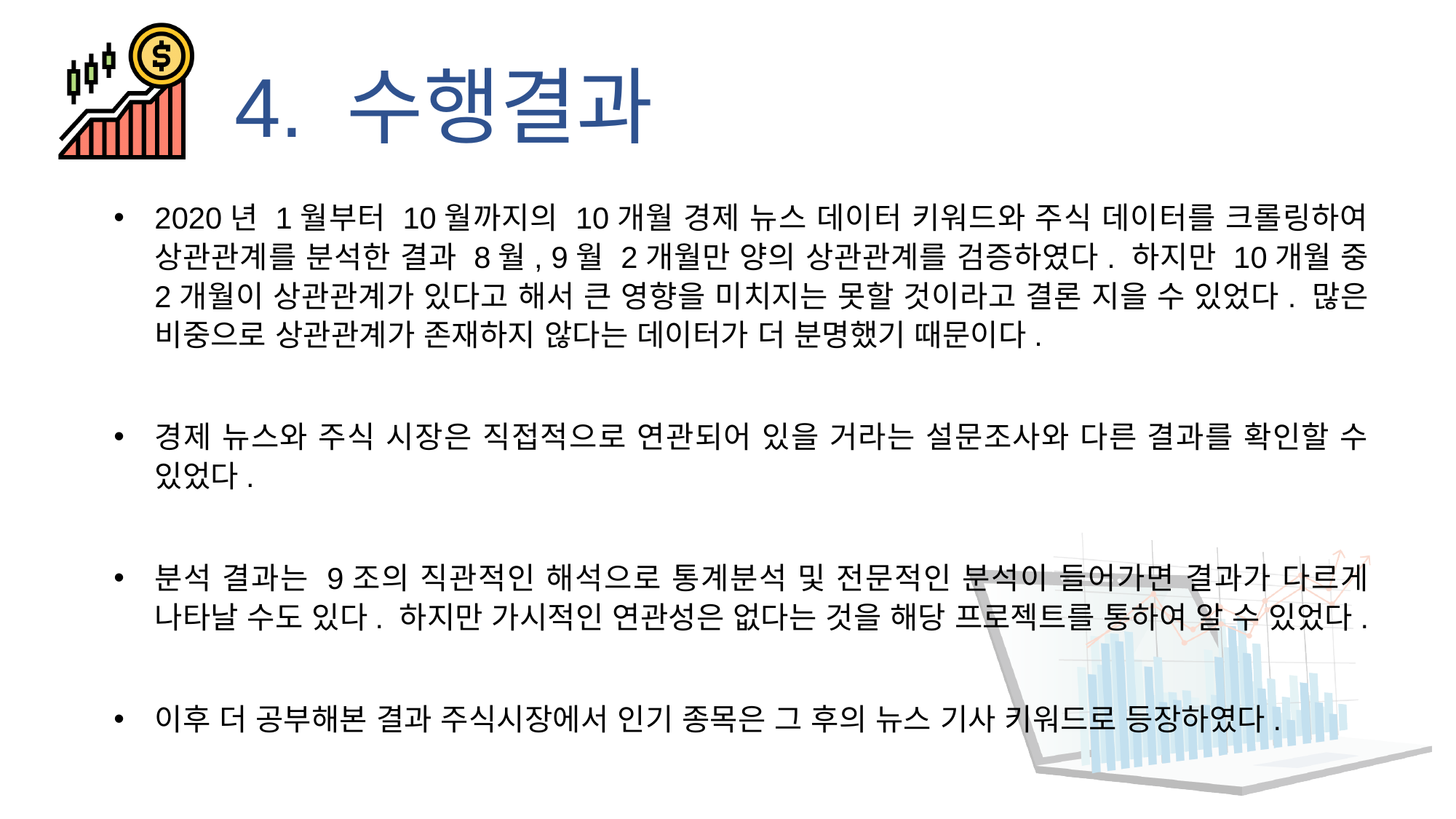

# 4. 수행결과
2020년 1월부터 10월까지의 10개월 경제 뉴스 데이터 키워드와 주식 데이터를 크롤링하여 상관관계를 분석한 결과 8월, 9월 2개월만 양의 상관관계를 검증하였다. 하지만 10개월 중 2개월이 상관관계가 있다고 해서 큰 영향을 미치지는 못할 것이라고 결론 지을 수 있었다. 많은 비중으로 상관관계가 존재하지 않다는 데이터가 더 분명했기 때문이다.

경제 뉴스와 주식 시장은 직접적으로 연관되어 있을 거라는 설문조사와 다른 결과를 확인할 수 있었다.

분석 결과는 9조의 직관적인 해석으로 통계분석 및 전문적인 분석이 들어가면 결과가 다르게 나타날 수도 있다. 하지만 가시적인 연관성은 없다는 것을 해당 프로젝트를 통하여 알 수 있었다.

이후 더 공부해본 결과 주식시장에서 인기 종목은 그 후의 뉴스 기사 키워드로 등장하였다.